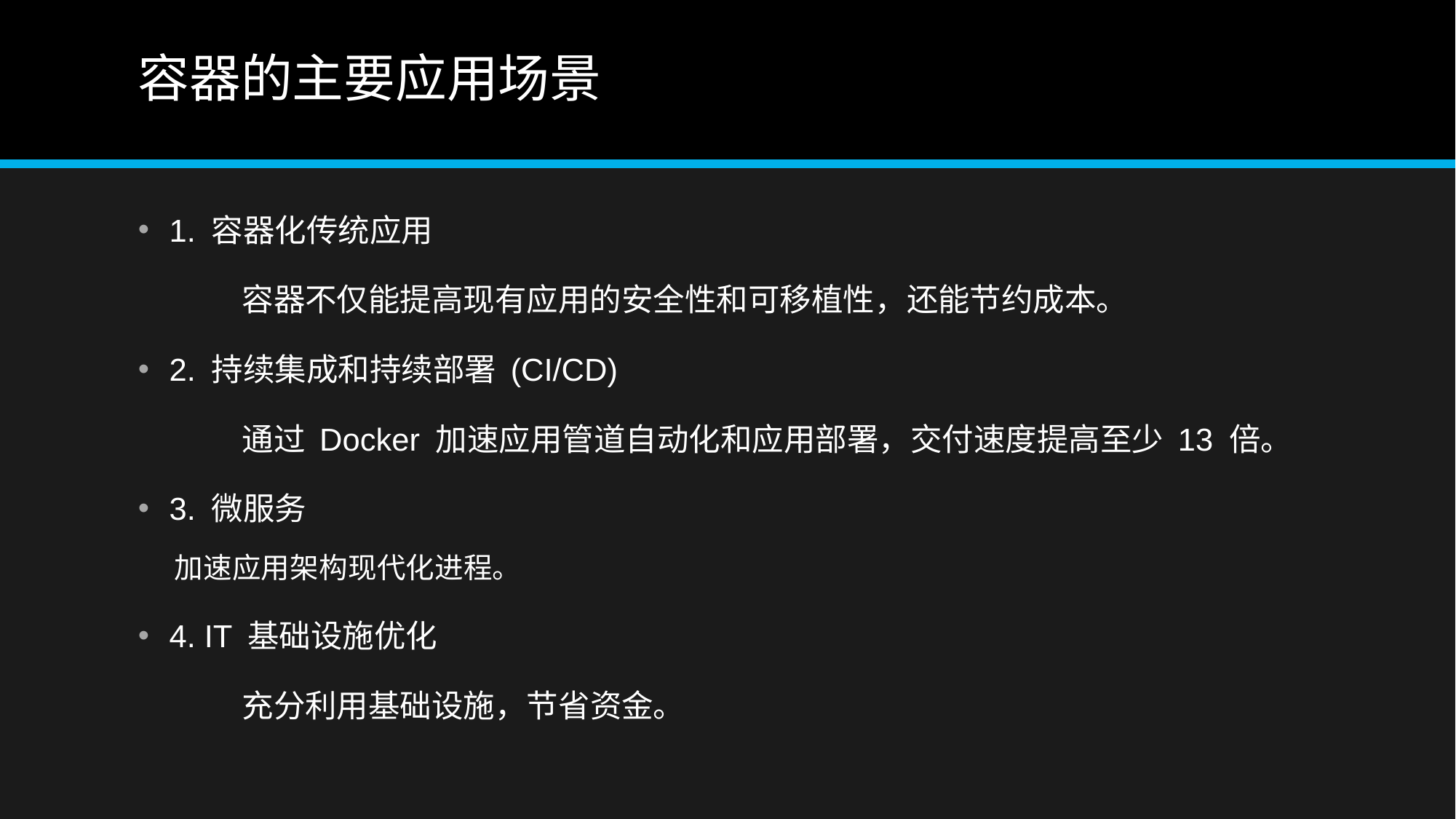

# 容器的主要应用场景
1. 容器化传统应用
	容器不仅能提高现有应用的安全性和可移植性，还能节约成本。
2. 持续集成和持续部署 (CI/CD)
	通过 Docker 加速应用管道自动化和应用部署，交付速度提高至少 13 倍。
3. 微服务
	加速应用架构现代化进程。
4. IT 基础设施优化
	充分利用基础设施，节省资金。